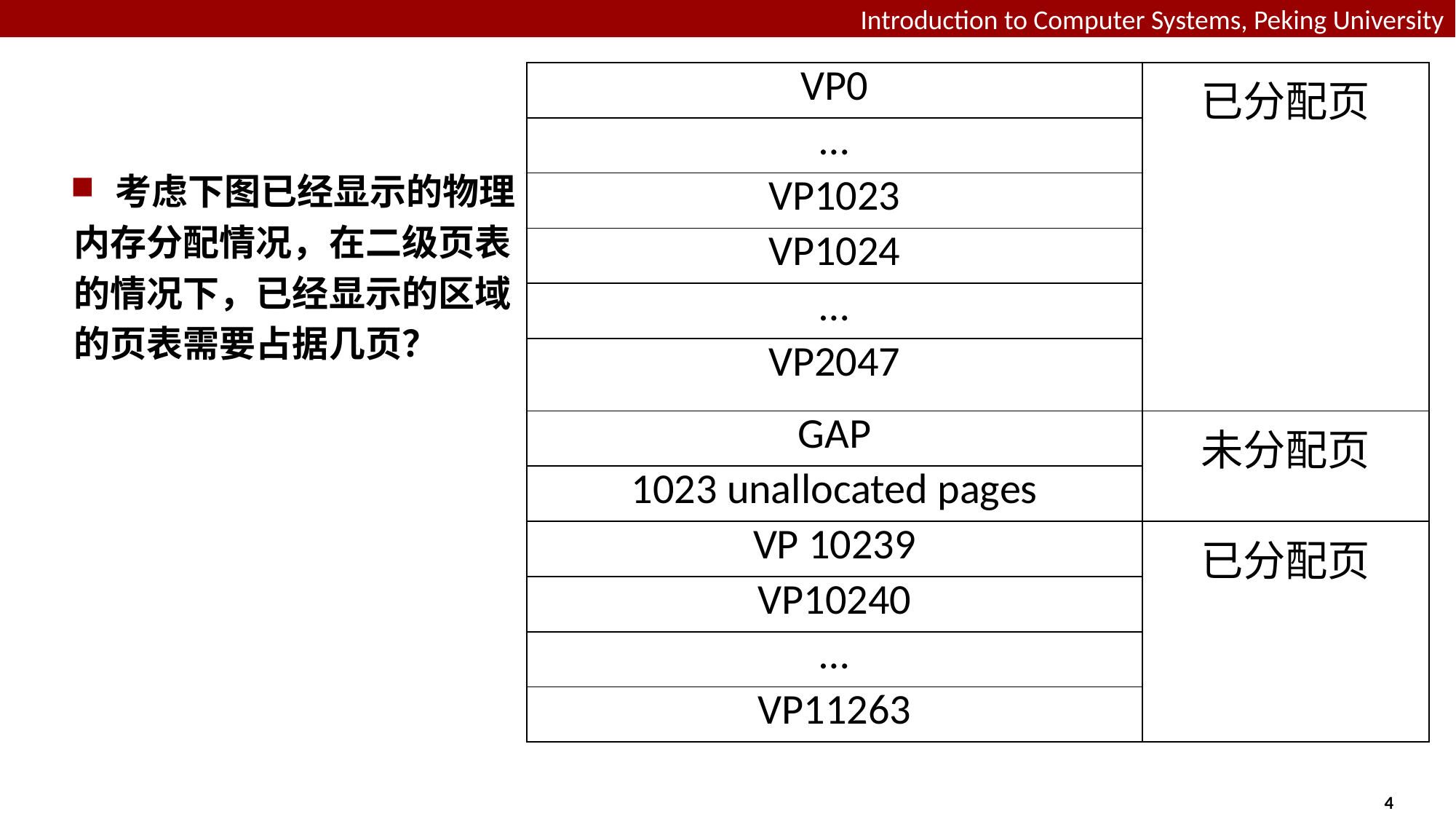

| VP0 | 已分配页 |
| --- | --- |
| … |  |
| VP1023 |  |
| VP1024 |  |
| … |  |
| VP2047 |  |
| GAP | 未分配页 |
| 1023 unallocated pages |  |
| VP 10239 | 已分配页 |
| VP10240 |  |
| … |  |
| VP11263 |  |
考虑下图已经显示的物理
内存分配情况，在二级页表
的情况下，已经显示的区域
的页表需要占据几页？